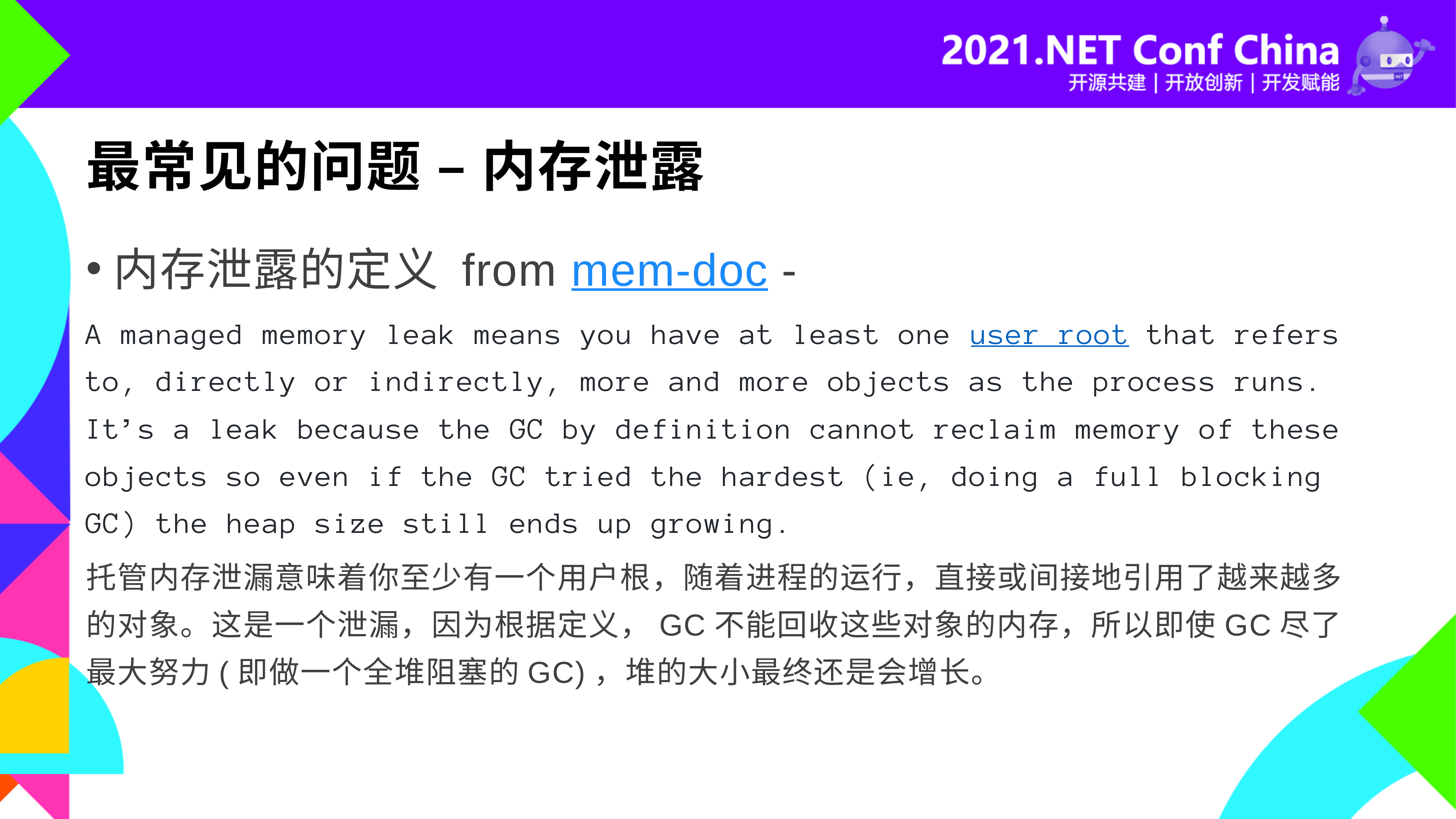

# 最常见的问题 – 内存泄露
内存泄露的定义 from mem-doc -
A managed memory leak means you have at least one user root that refers to, directly or indirectly, more and more objects as the process runs. It’s a leak because the GC by definition cannot reclaim memory of these objects so even if the GC tried the hardest (ie, doing a full blocking GC) the heap size still ends up growing.
托管内存泄漏意味着你至少有一个用户根，随着进程的运行，直接或间接地引用了越来越多的对象。这是一个泄漏，因为根据定义，GC不能回收这些对象的内存，所以即使GC尽了最大努力(即做一个全堆阻塞的GC)，堆的大小最终还是会增长。